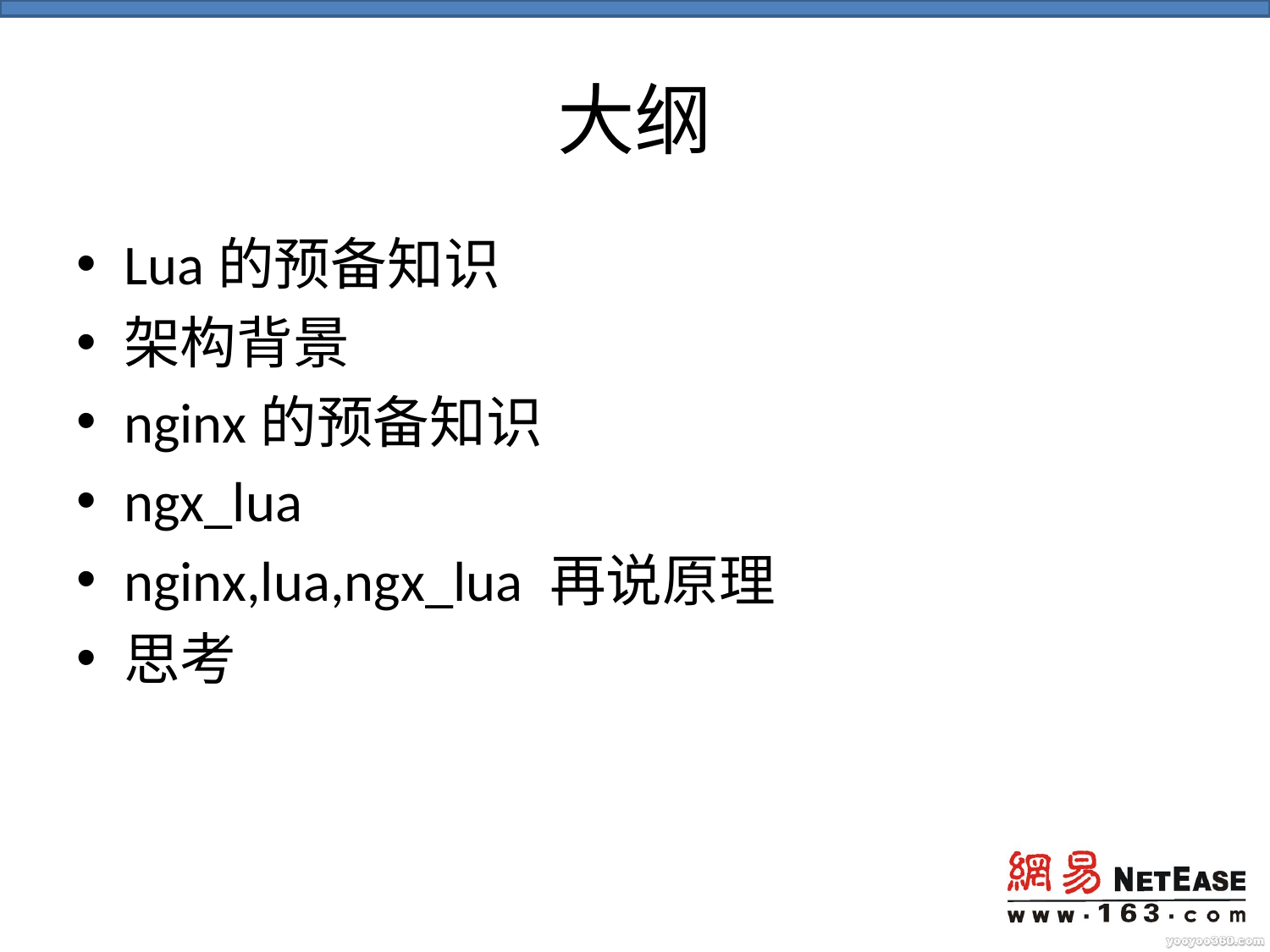

# 大纲
Lua的预备知识
架构背景
nginx的预备知识
ngx_lua
nginx,lua,ngx_lua 再说原理
思考